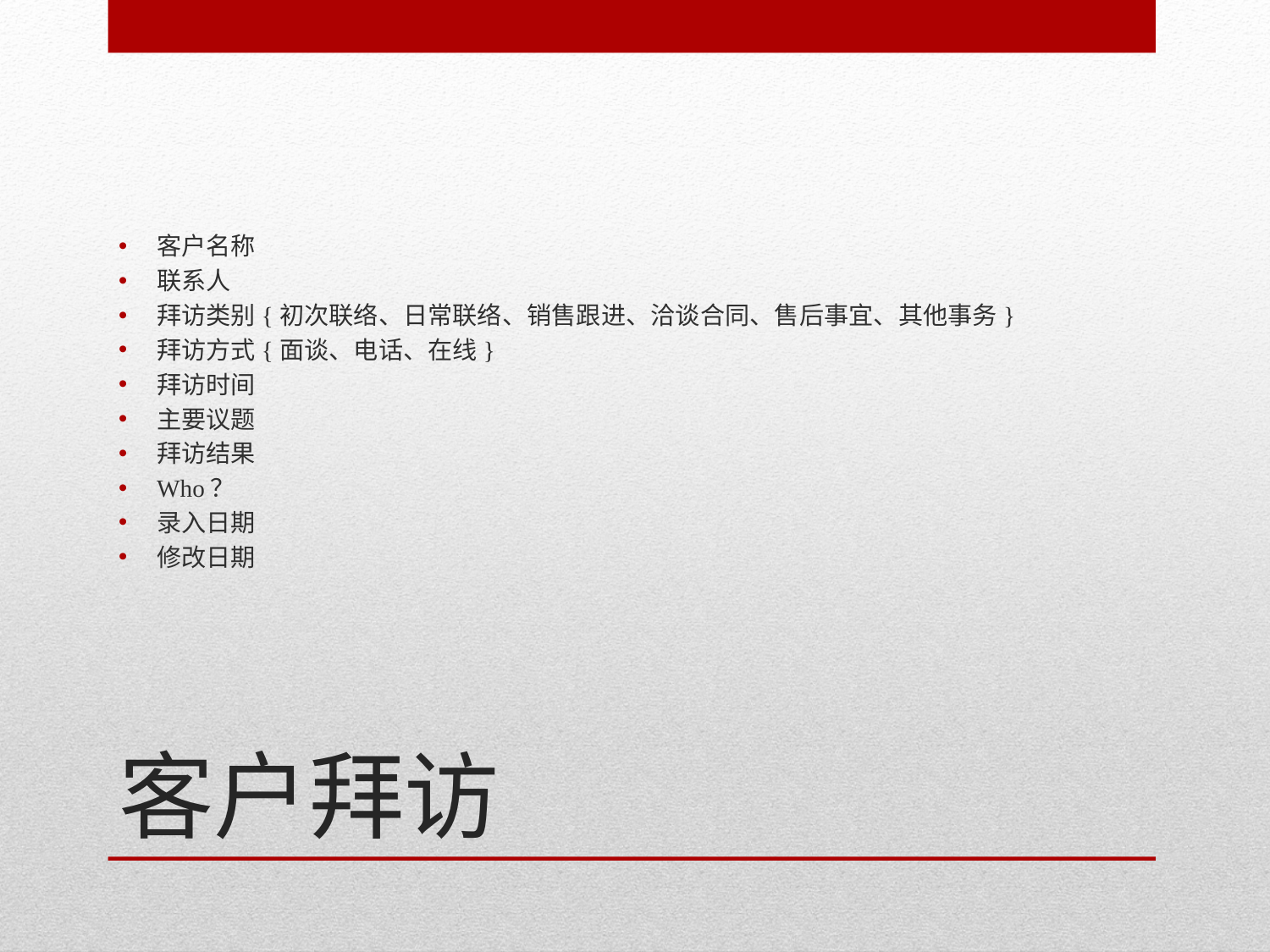

客户名称
联系人
拜访类别{初次联络、日常联络、销售跟进、洽谈合同、售后事宜、其他事务}
拜访方式{面谈、电话、在线}
拜访时间
主要议题
拜访结果
Who？
录入日期
修改日期
# 客户拜访